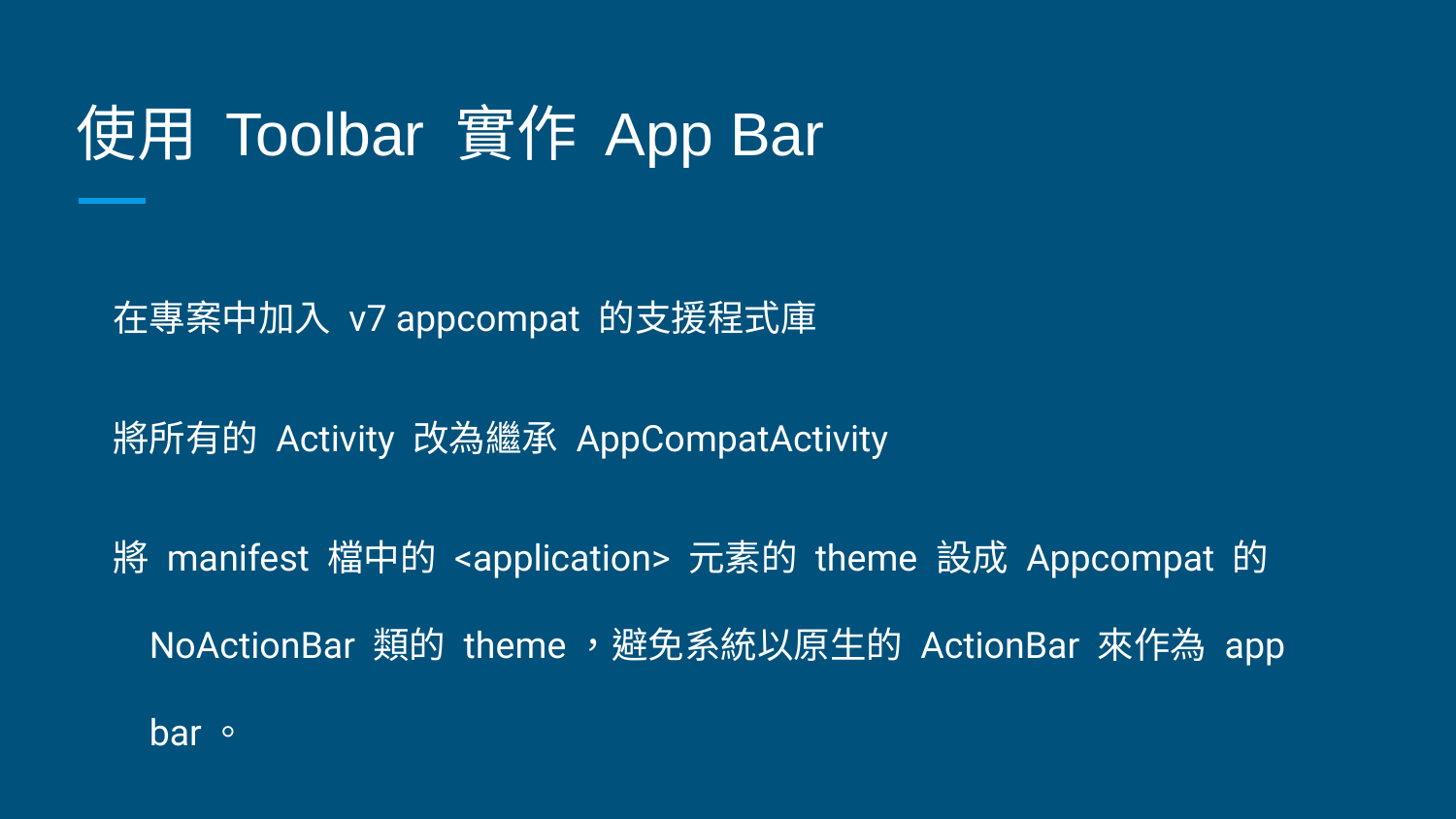

# 使用 Toolbar 實作 App Bar
在專案中加入 v7 appcompat 的支援程式庫
將所有的 Activity 改為繼承 AppCompatActivity
將 manifest 檔中的 <application> 元素的 theme 設成 Appcompat 的 NoActionBar 類的 theme，避免系統以原生的 ActionBar 來作為 app bar。